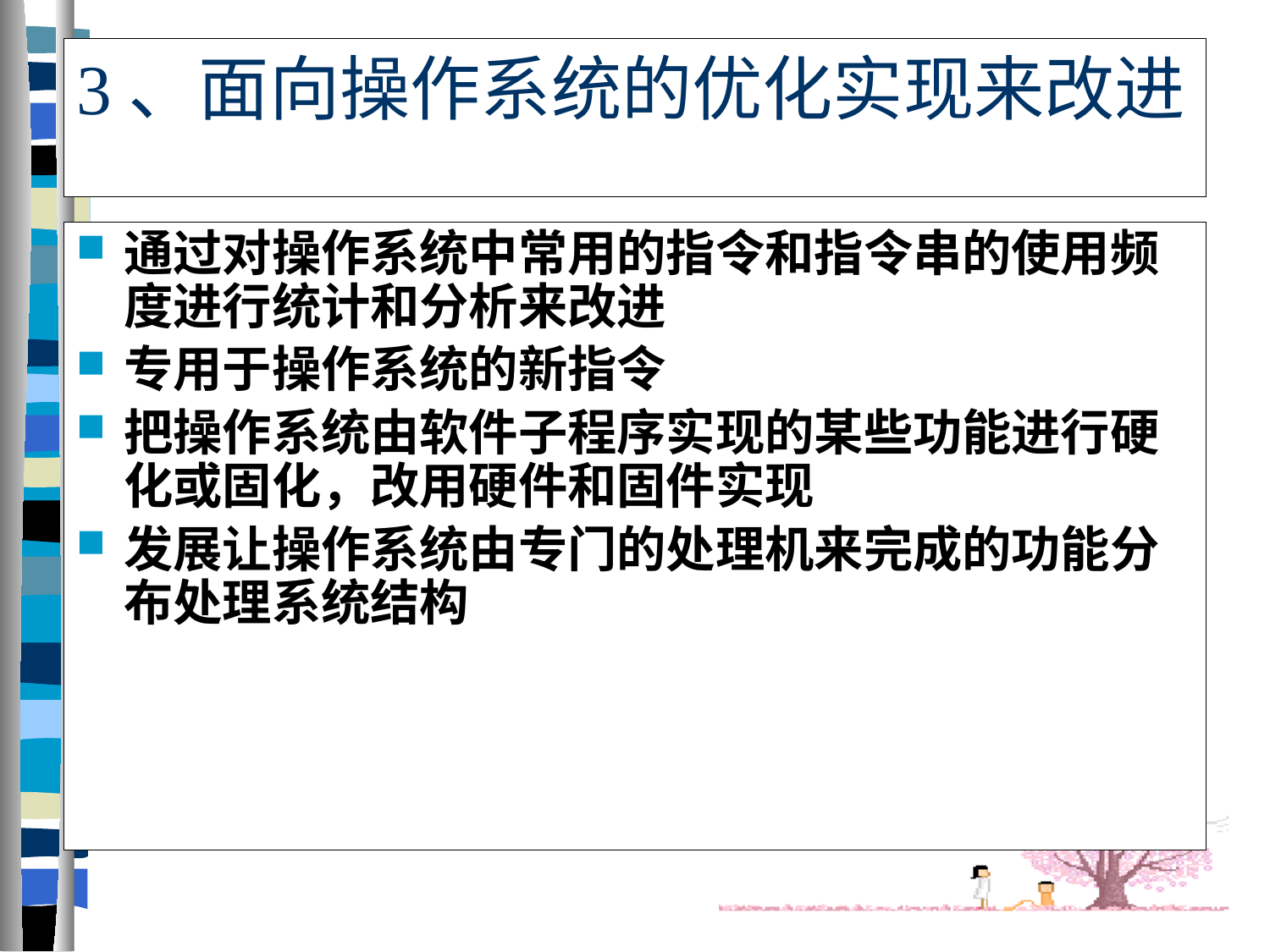

# 3、面向操作系统的优化实现来改进
通过对操作系统中常用的指令和指令串的使用频度进行统计和分析来改进
专用于操作系统的新指令
把操作系统由软件子程序实现的某些功能进行硬化或固化，改用硬件和固件实现
发展让操作系统由专门的处理机来完成的功能分布处理系统结构